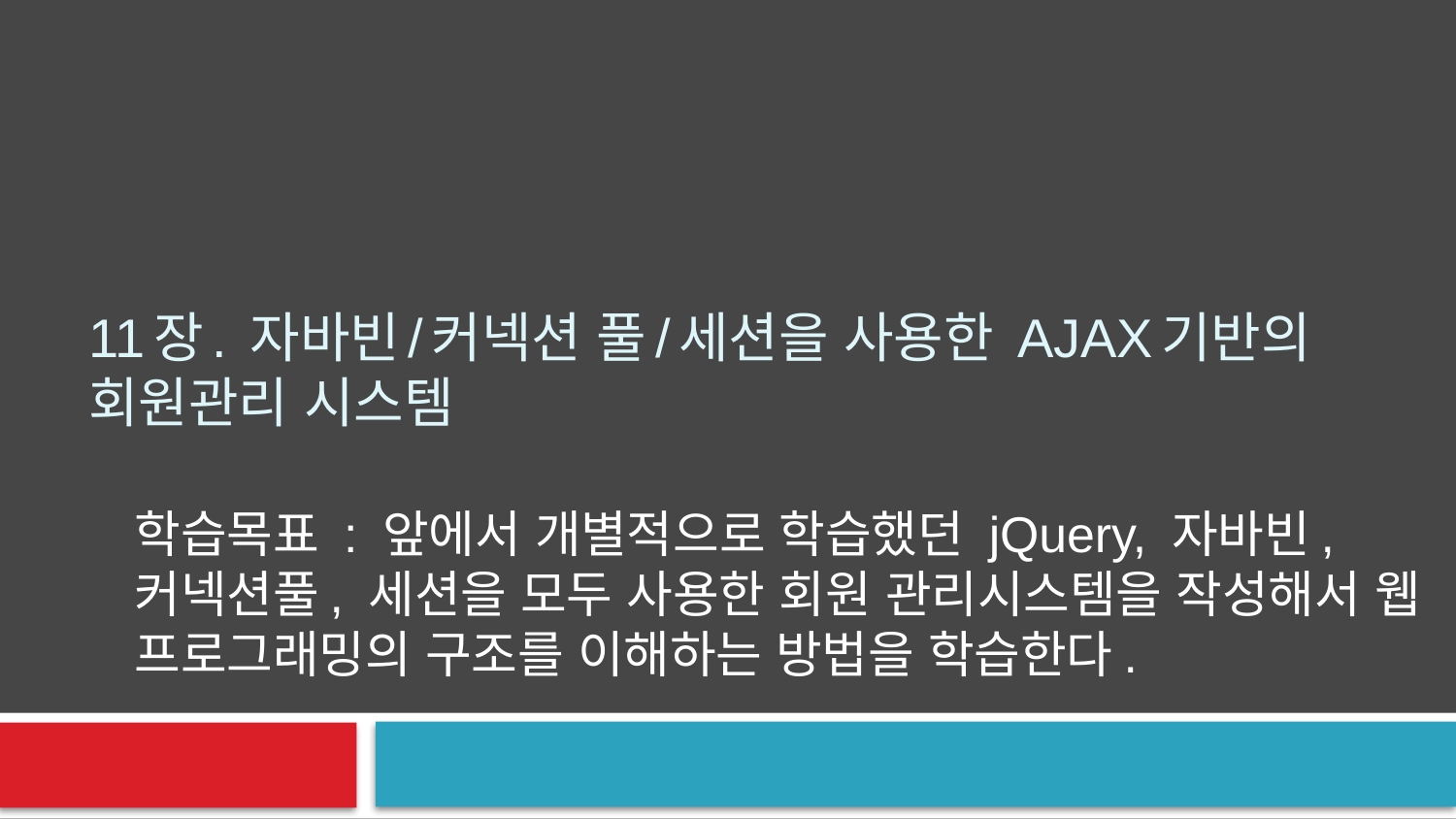

# 11장. 자바빈/커넥션 풀/세션을 사용한 Ajax기반의 회원관리 시스템
학습목표 : 앞에서 개별적으로 학습했던 jQuery, 자바빈, 커넥션풀, 세션을 모두 사용한 회원 관리시스템을 작성해서 웹 프로그래밍의 구조를 이해하는 방법을 학습한다.